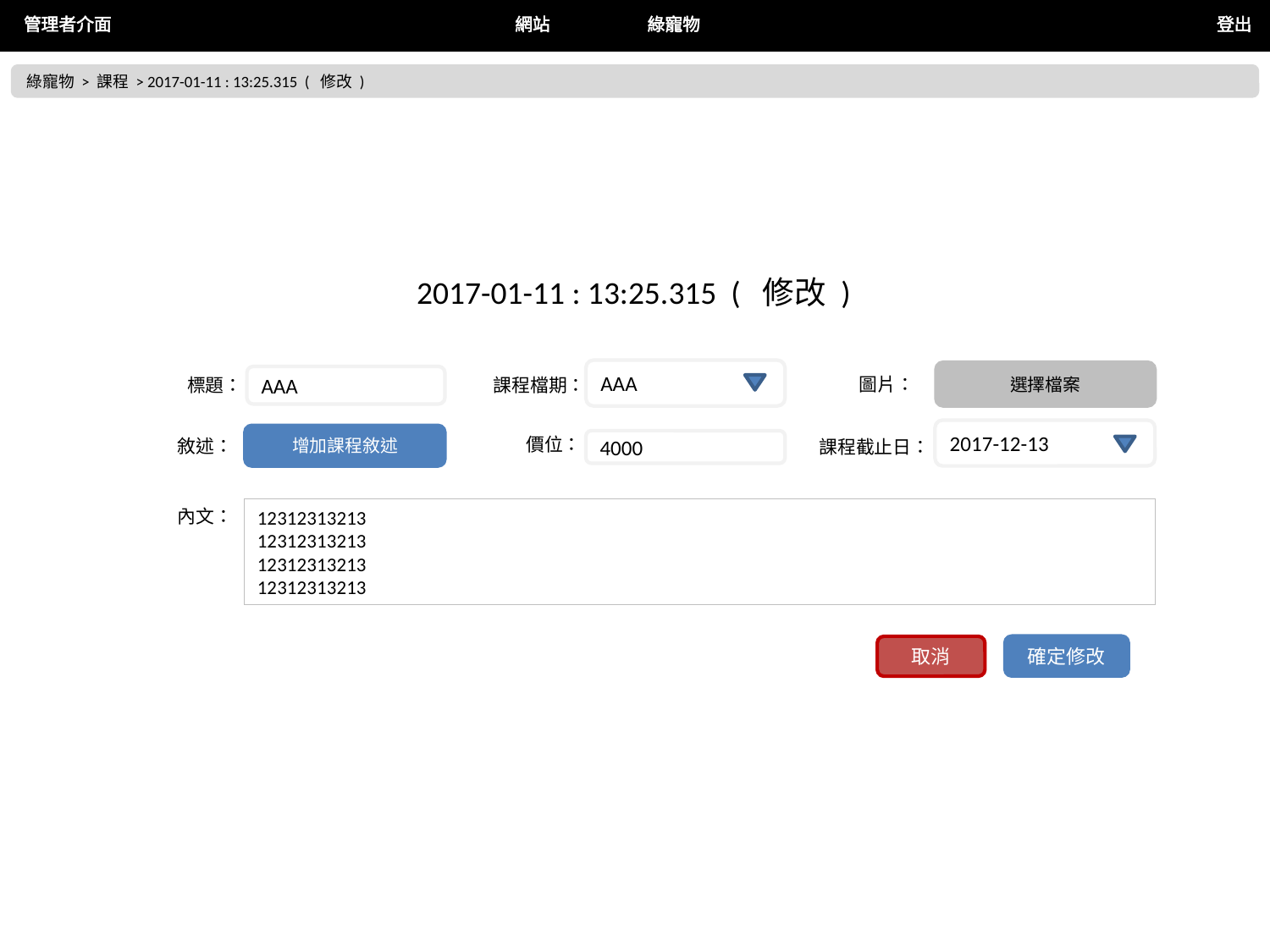

綠寵物
網站
登出
管理者介面
綠寵物 > 課程 > 2017-01-11 : 13:25.315  (  修改 )
2017-01-11 : 13:25.315  (  修改 )
AAA
選擇檔案
AAA
圖片：
標題：
課程檔期：

2017-12-13
增加課程敘述
價位：
敘述：
課程截止日：
4000

內文：
12312313213
12312313213
12312313213
12312313213
確定修改
取消